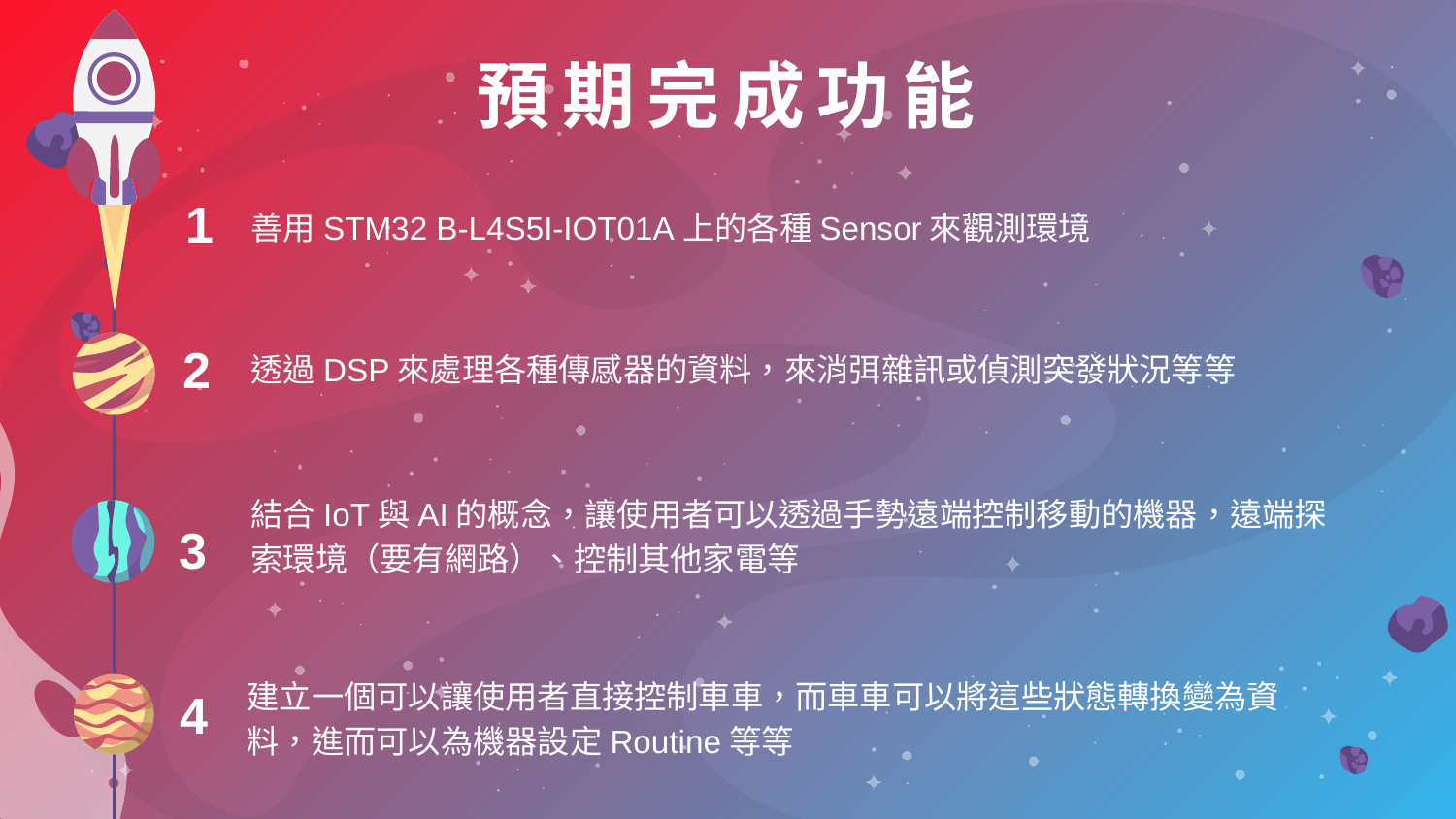

# 預期完成功能
善用STM32 B-L4S5I-IOT01A上的各種Sensor來觀測環境
1

透過DSP來處理各種傳感器的資料，來消弭雜訊或偵測突發狀況等等

2

結合IoT與AI的概念，讓使用者可以透過手勢遠端控制移動的機器，遠端探索環境（要有網路）、控制其他家電等

3

建立一個可以讓使用者直接控制車車，而車車可以將這些狀態轉換變為資料，進而可以為機器設定Routine等等

4